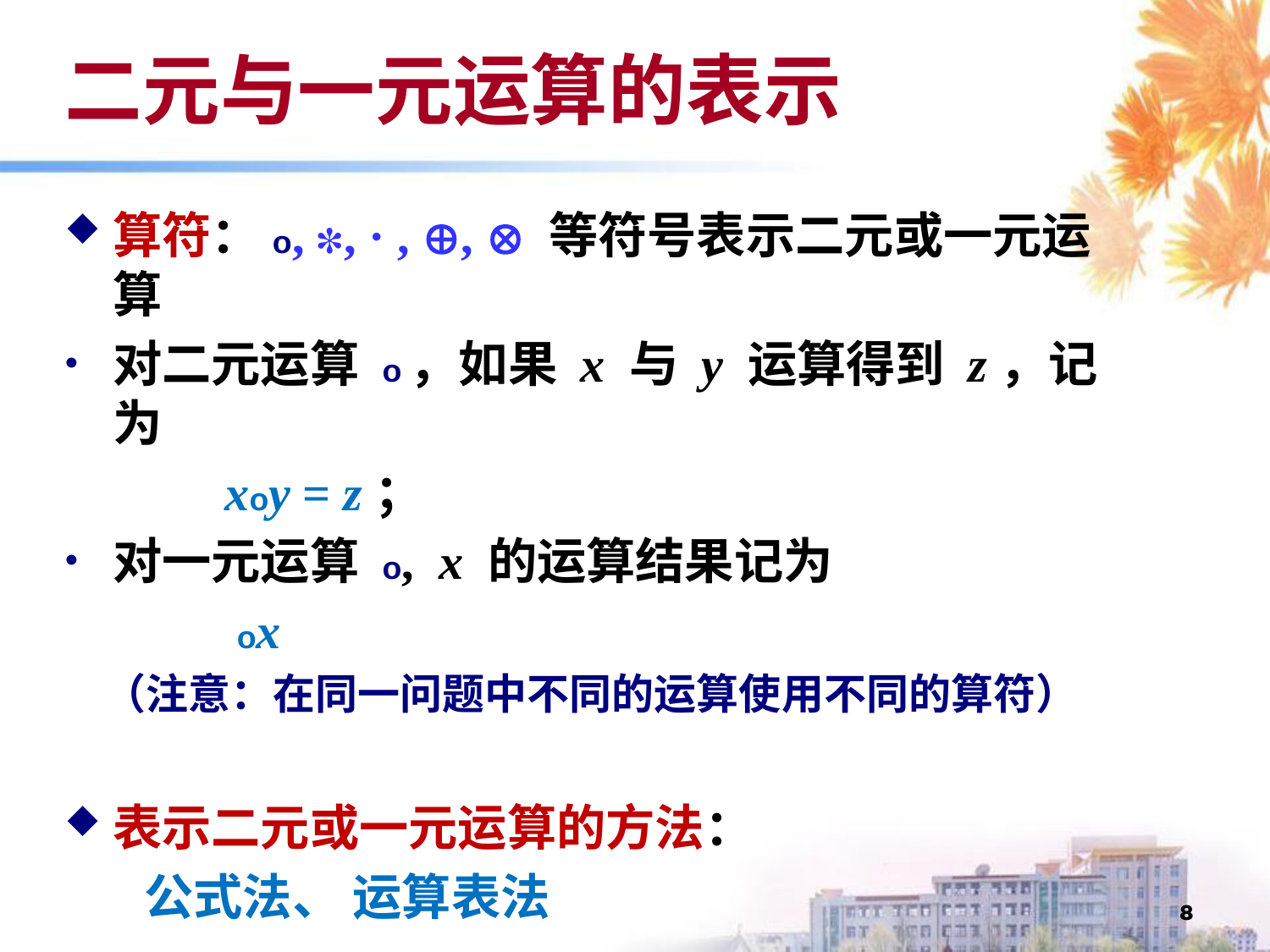

# 二元与一元运算的表示
算符：o, ∗, · , ⊕, ⊗ 等符号表示二元或一元运算
对二元运算 o，如果 x 与 y 运算得到 z，记为
             xoy = z；
对一元运算 o,  x 的运算结果记为
              ox
   （注意：在同一问题中不同的运算使用不同的算符）

表示二元或一元运算的方法：
      公式法、 运算表法
8